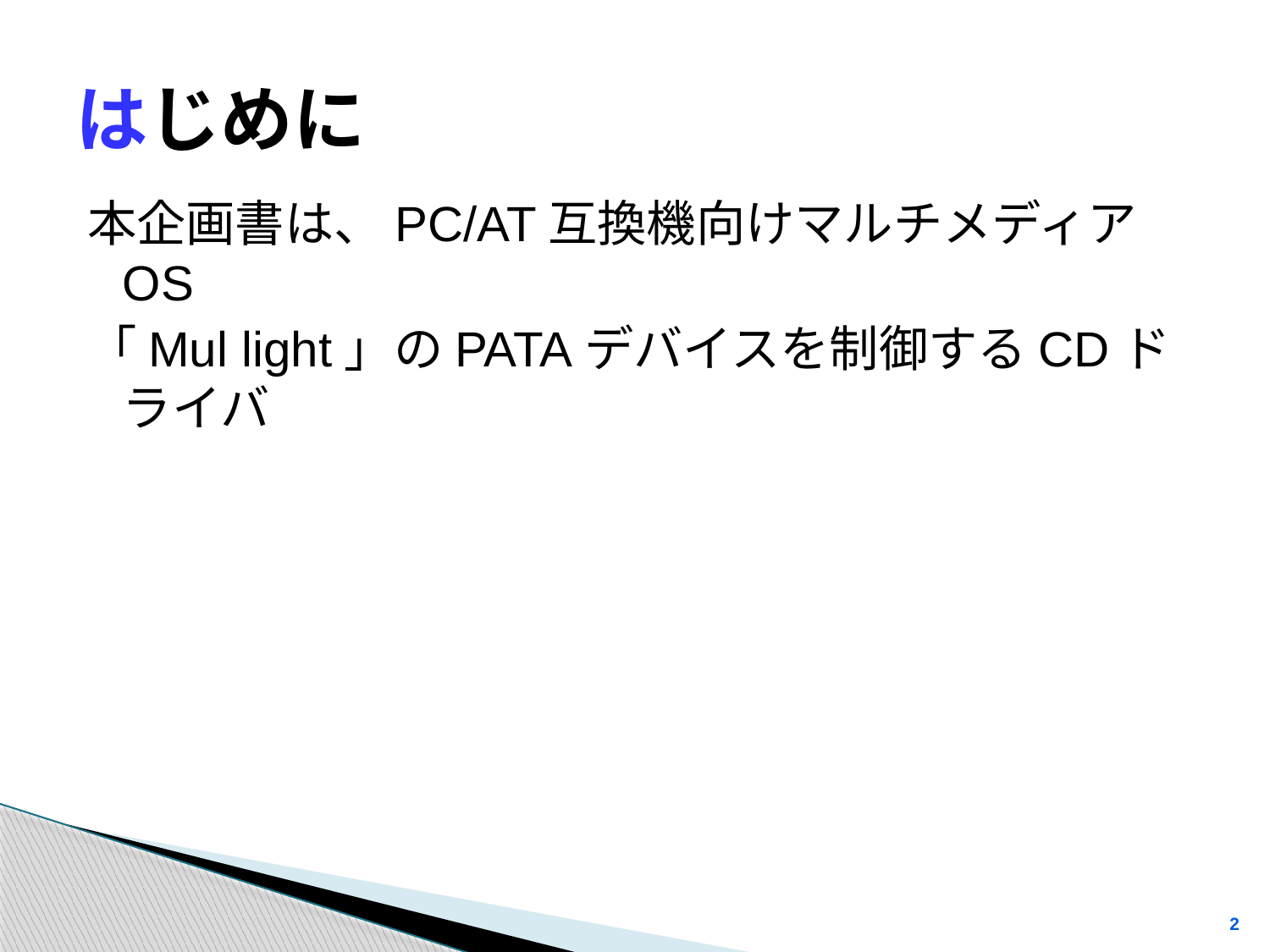

# はじめに
本企画書は、PC/AT互換機向けマルチメディアOS
「Mul light」のPATAデバイスを制御するCDドライバ

2